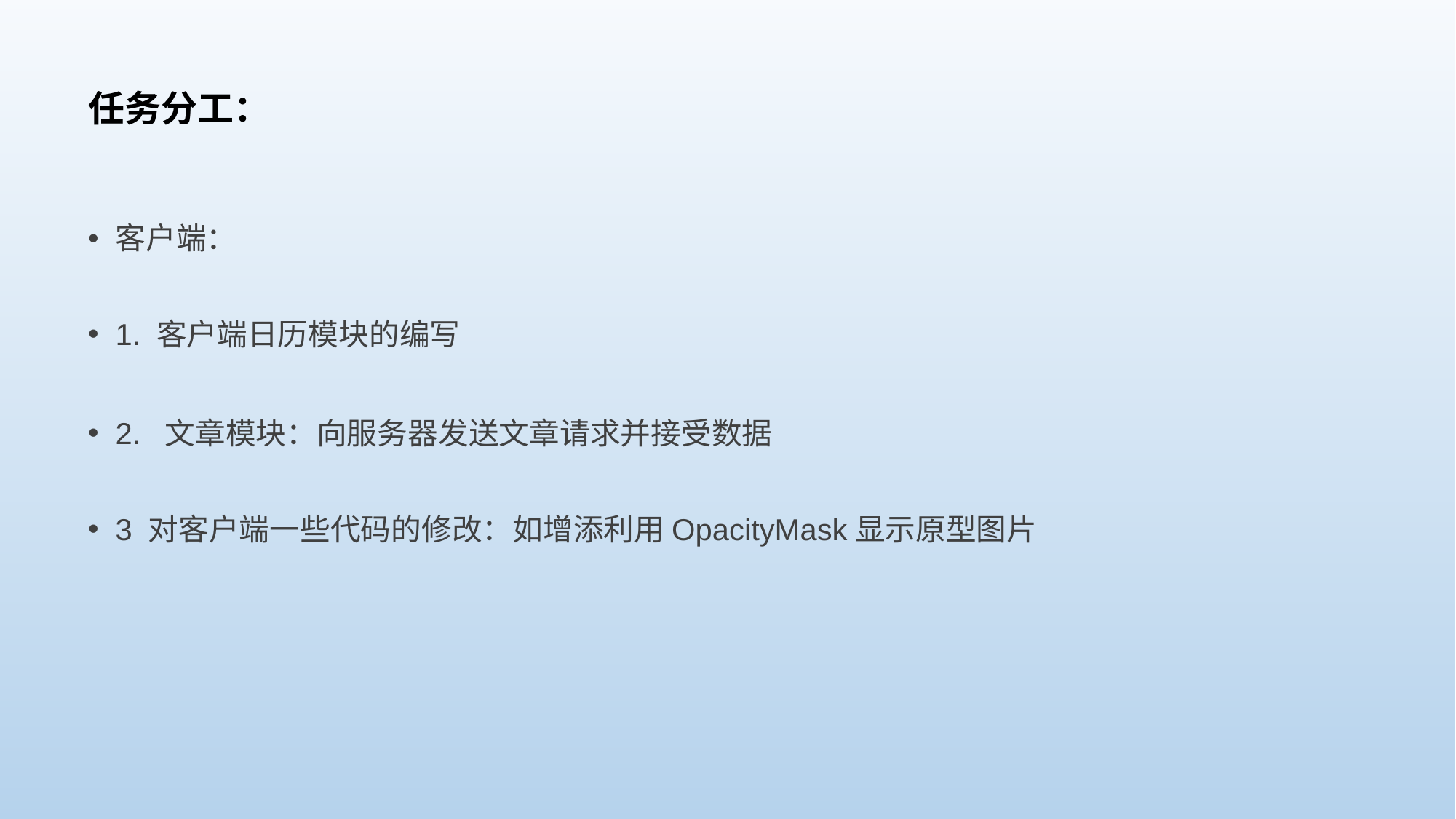

# 任务分工：
客户端：

1. 客户端日历模块的编写

2.  文章模块：向服务器发送文章请求并接受数据

3 对客户端一些代码的修改：如增添利用OpacityMask显示原型图片